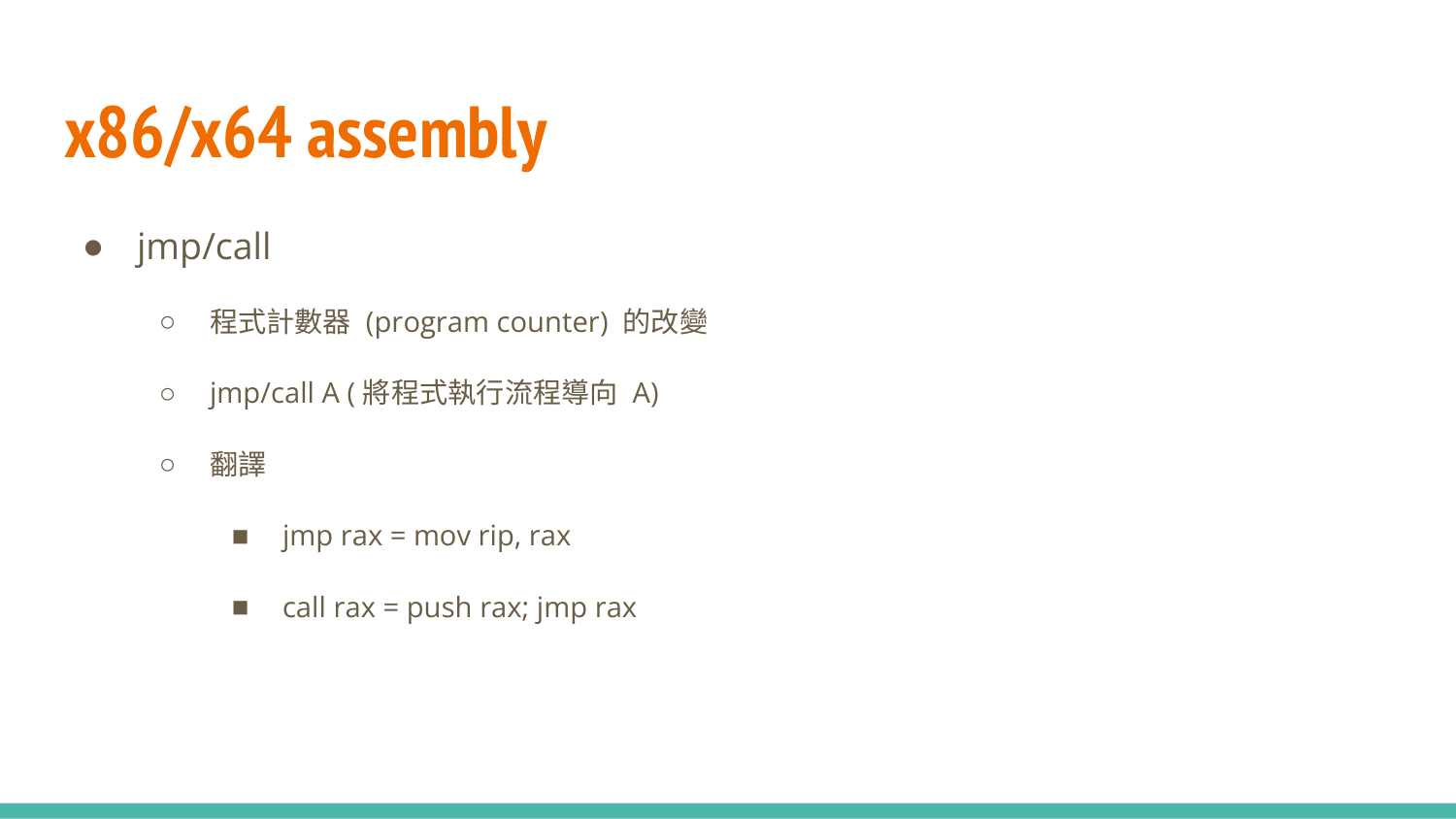

# x86/x64 assembly
jmp/call
程式計數器 (program counter) 的改變
jmp/call A (將程式執行流程導向 A)
翻譯
jmp rax = mov rip, rax
call rax = push rax; jmp rax